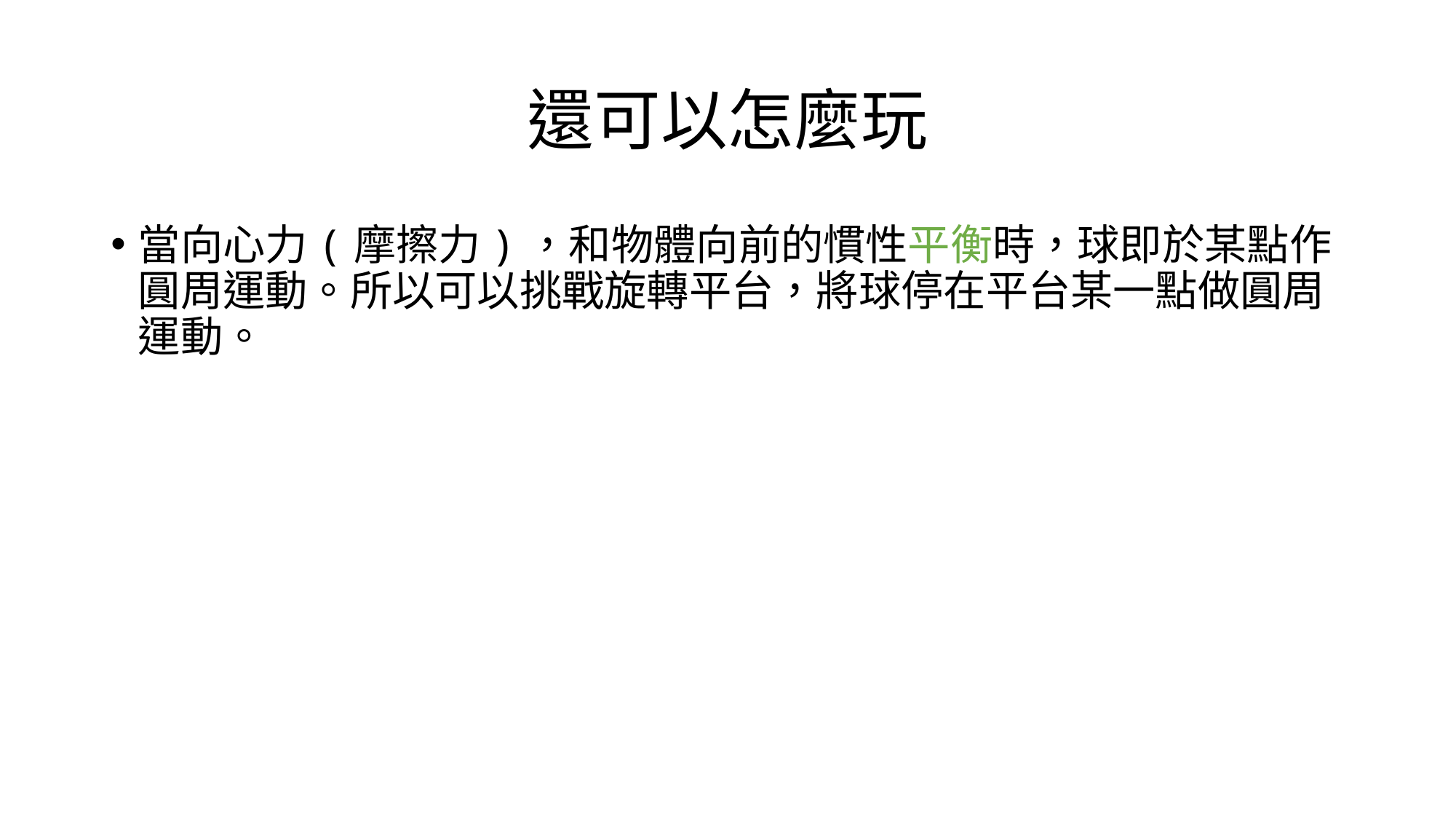

# 還可以怎麼玩
當向心力(摩擦力)，和物體向前的慣性平衡時，球即於某點作圓周運動。所以可以挑戰旋轉平台，將球停在平台某一點做圓周運動。